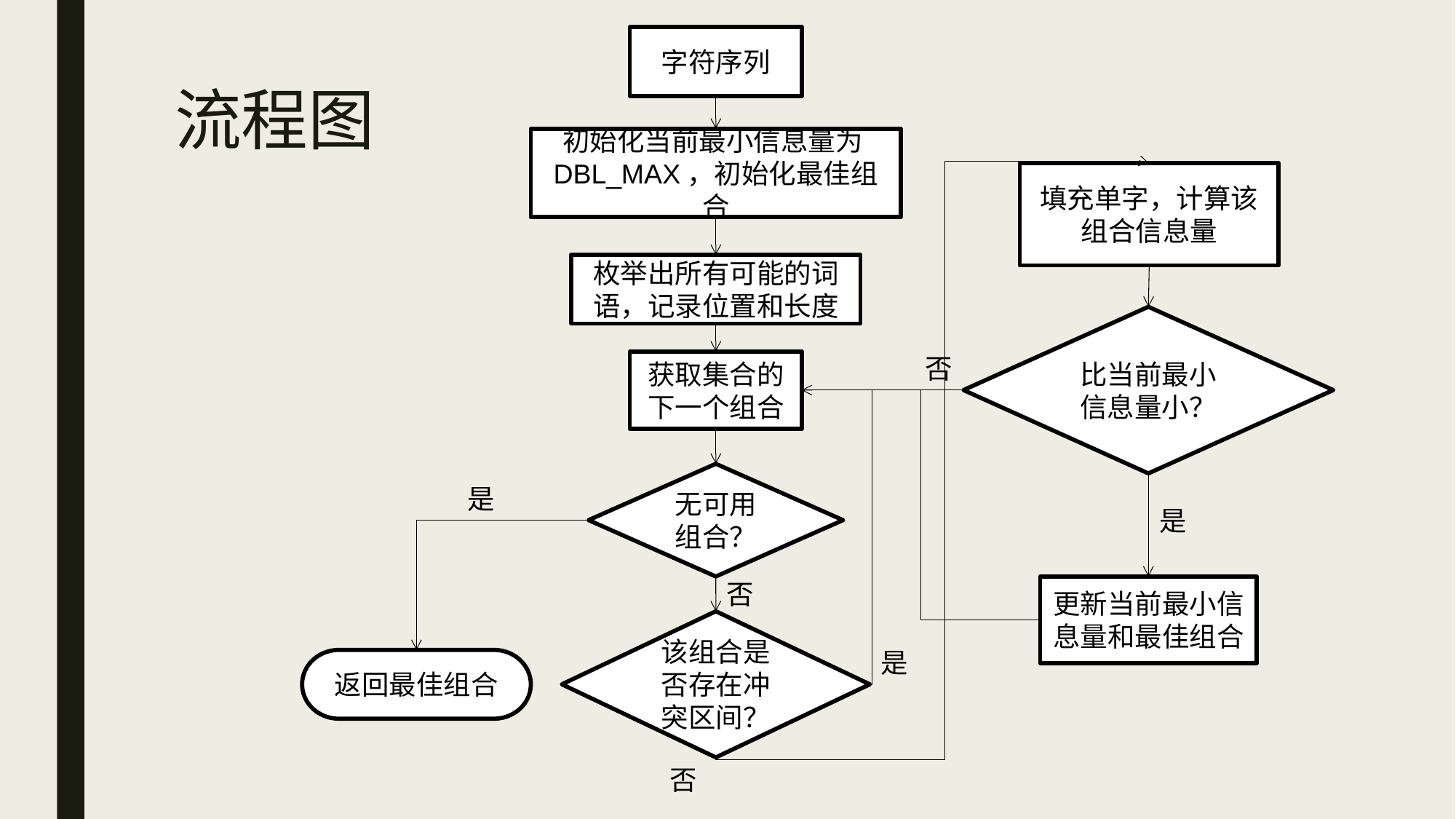

字符序列
初始化当前最小信息量为DBL_MAX，初始化最佳组合
填充单字，计算该组合信息量
枚举出所有可能的词语，记录位置和长度
比当前最小信息量小？
否
获取集合的下一个组合
无可用组合？
是
是
否
更新当前最小信息量和最佳组合
该组合是否存在冲突区间？
是
返回最佳组合
否
# 流程图